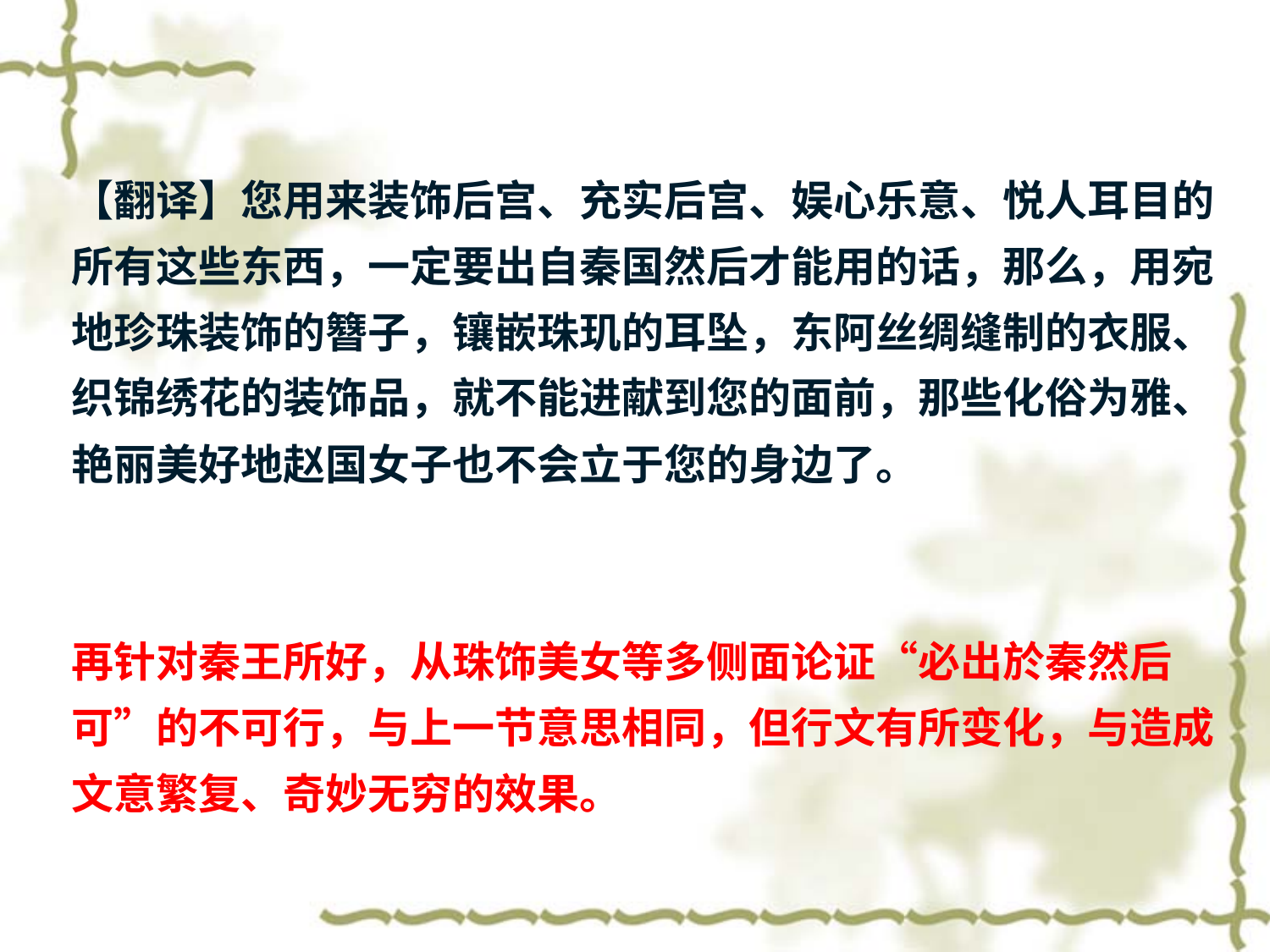

【翻译】您用来装饰后宫、充实后宫、娱心乐意、悦人耳目的所有这些东西，一定要出自秦国然后才能用的话，那么，用宛地珍珠装饰的簪子，镶嵌珠玑的耳坠，东阿丝绸缝制的衣服、织锦绣花的装饰品，就不能进献到您的面前，那些化俗为雅、艳丽美好地赵国女子也不会立于您的身边了。

再针对秦王所好，从珠饰美女等多侧面论证“必出於秦然后可”的不可行，与上一节意思相同，但行文有所变化，与造成文意繁复、奇妙无穷的效果。